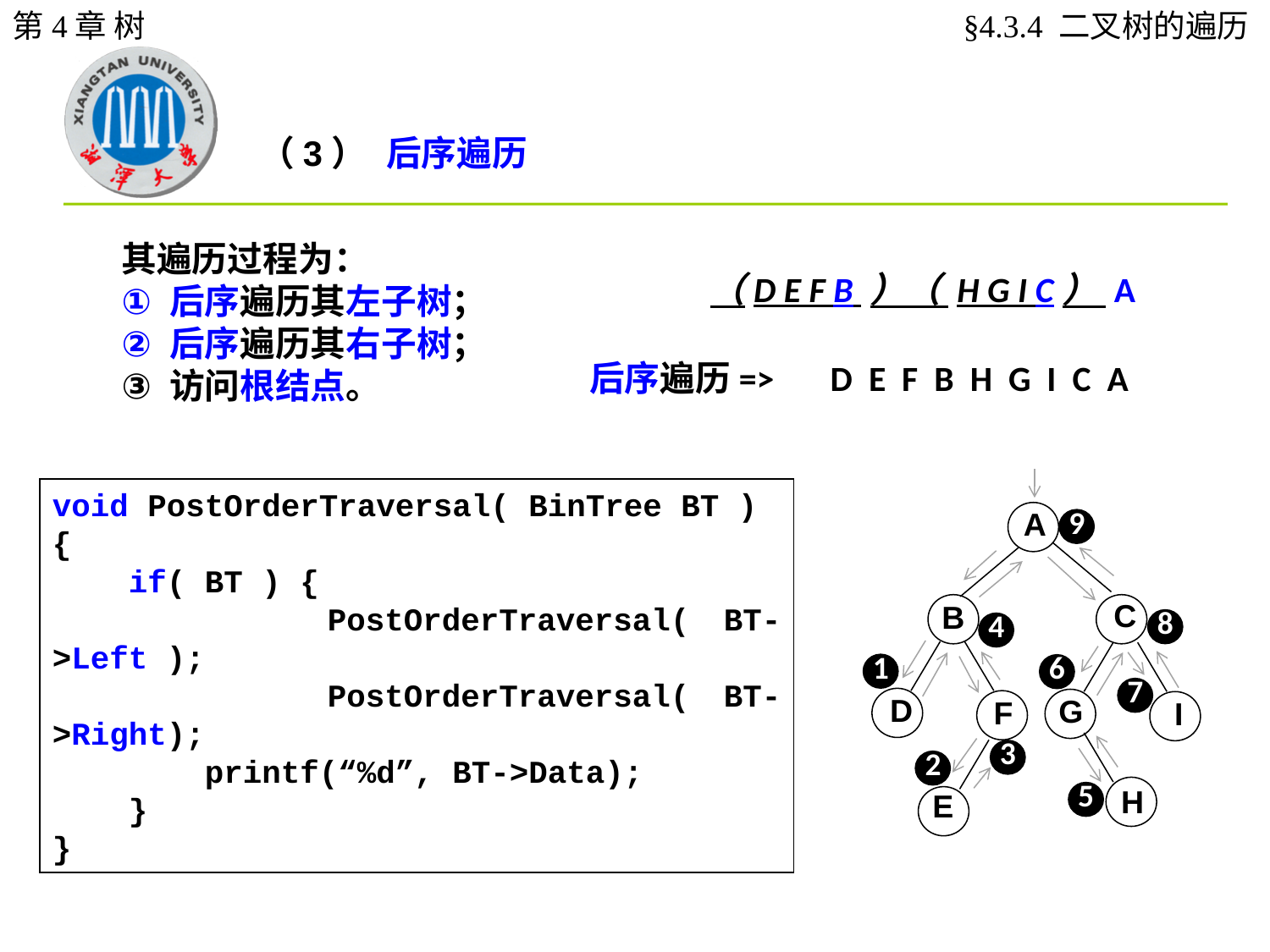

第4章 树
§4.3.4 二叉树的遍历
（3）	后序遍历
其遍历过程为：
后序遍历其左子树；
后序遍历其右子树；
访问根结点。
（D E F B ）（ H G I C） A
后序遍历=>       D  E  F  B  H  G  I  C  A

9

A

C
8

B
4

1

6

7

D
G
F
I

3

2

5

H
E
void PostOrderTraversal( BinTree BT )
{
    if( BT ) {
        PostOrderTraversal( BT->Left );
        PostOrderTraversal( BT->Right);
        printf(“%d”, BT->Data);
    }
}